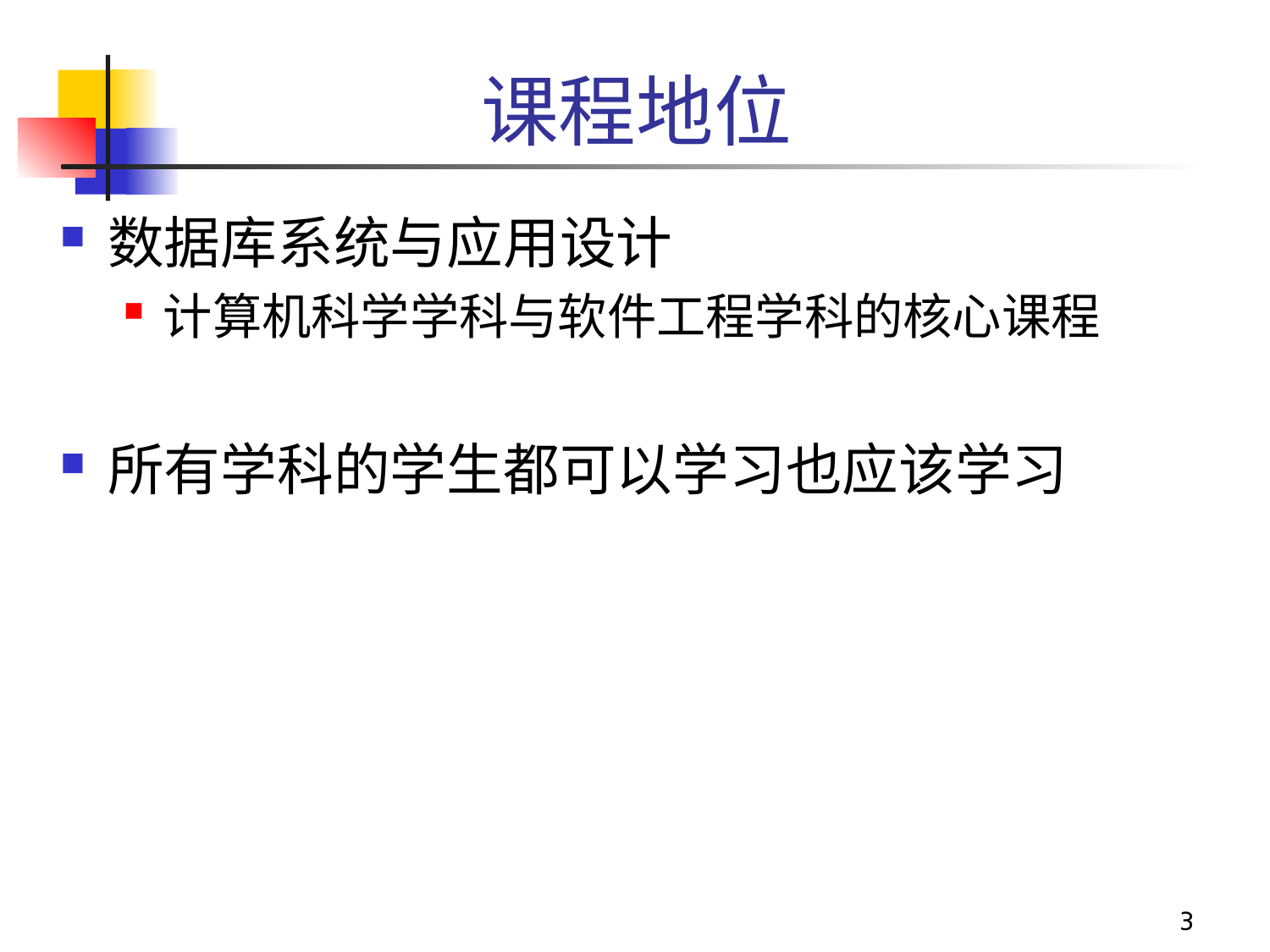

# 课程地位
数据库系统与应用设计
计算机科学学科与软件工程学科的核心课程

所有学科的学生都可以学习也应该学习
3